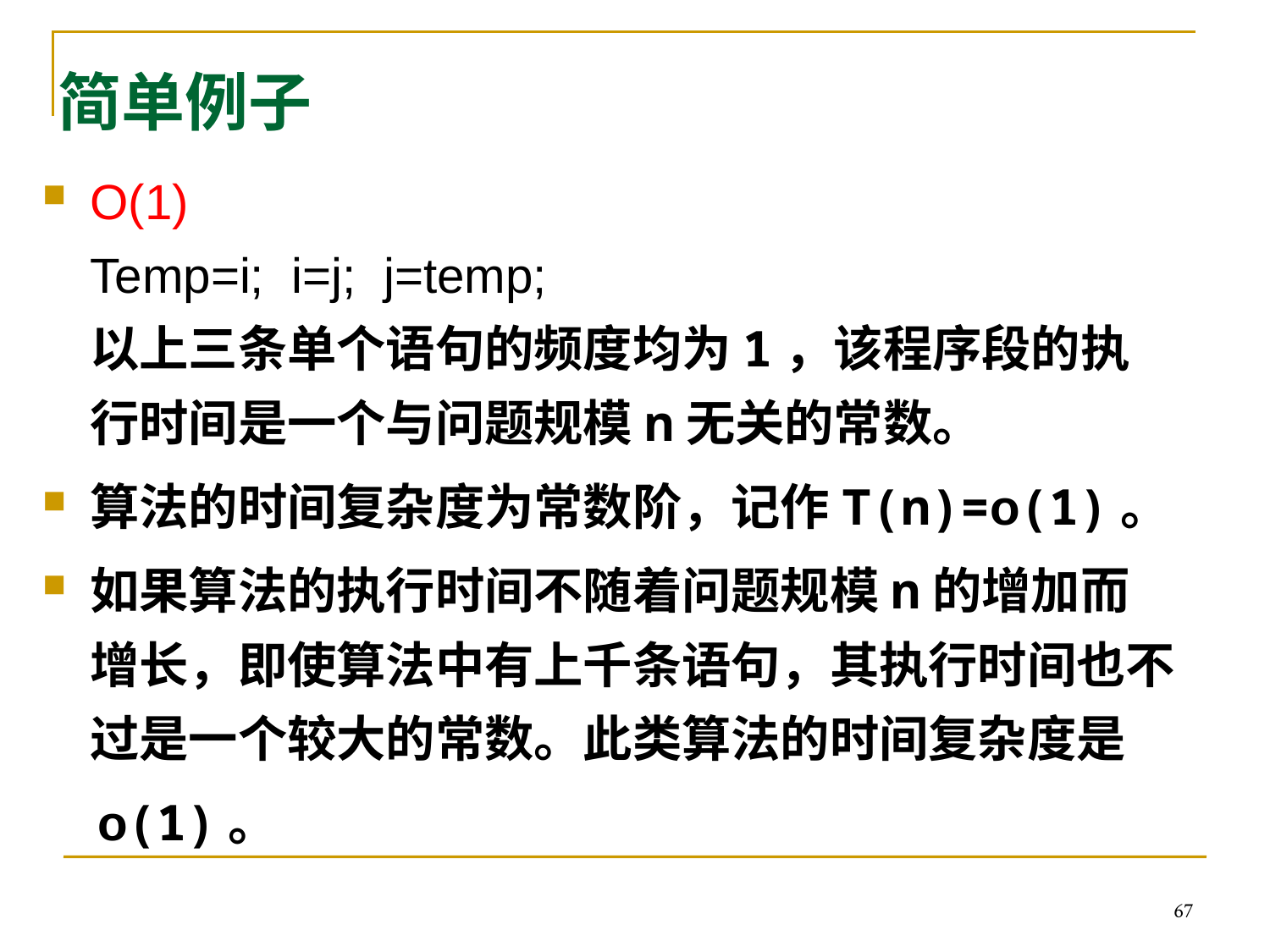

# 简单例子
O(1)
Temp=i;  i=j;  j=temp;                
以上三条单个语句的频度均为1，该程序段的执行时间是一个与问题规模n无关的常数。
算法的时间复杂度为常数阶，记作T(n)=o(1)。
如果算法的执行时间不随着问题规模n的增加而增长，即使算法中有上千条语句，其执行时间也不过是一个较大的常数。此类算法的时间复杂度是
    o(1)。
67